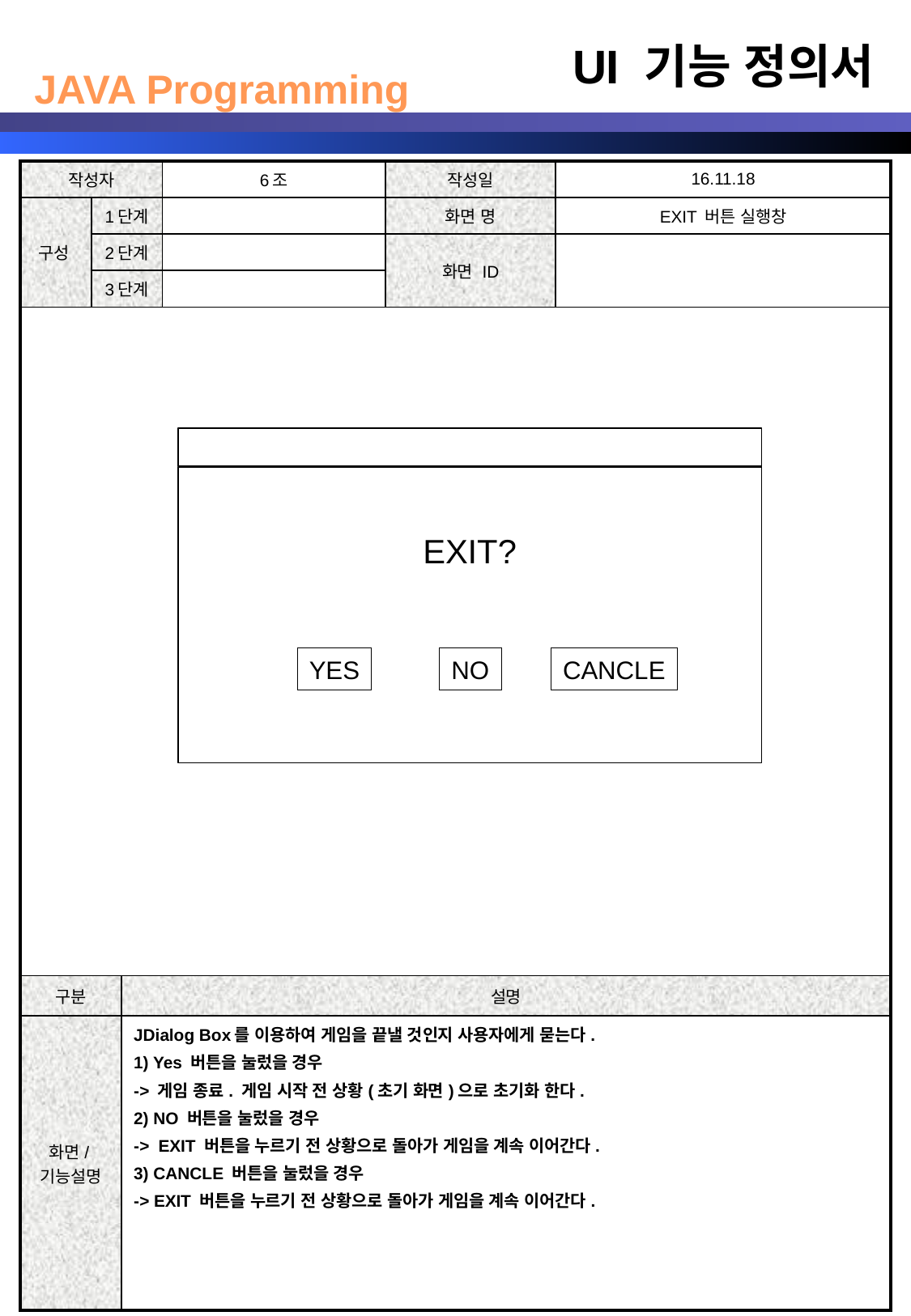

UI 기능 정의서

| 작성자 |  |  | 6조 | 작성일 | 16.11.18 |
| --- | --- | --- | --- | --- | --- |
| 구성 | 1단계 |  |  | 화면 명 | EXIT 버튼 실행창 |
|  | 2단계 |  |  | 화면 ID |  |
|  | 3단계 |  |  |  |  |
|  |  |  |  |  |  |
| 구분 |  | 설명 |  |  |  |
| 화면/기능설명 |  | JDialog Box를 이용하여 게임을 끝낼 것인지 사용자에게 묻는다. 1) Yes 버튼을 눌렀을 경우 -> 게임 종료. 게임 시작 전 상황(초기 화면)으로 초기화 한다. 2) NO 버튼을 눌렀을 경우 -> EXIT 버튼을 누르기 전 상황으로 돌아가 게임을 계속 이어간다. 3) CANCLE 버튼을 눌렀을 경우 -> EXIT 버튼을 누르기 전 상황으로 돌아가 게임을 계속 이어간다. |  |  |  |
설비마스터

EXIT?
YES
NO
CANCLE